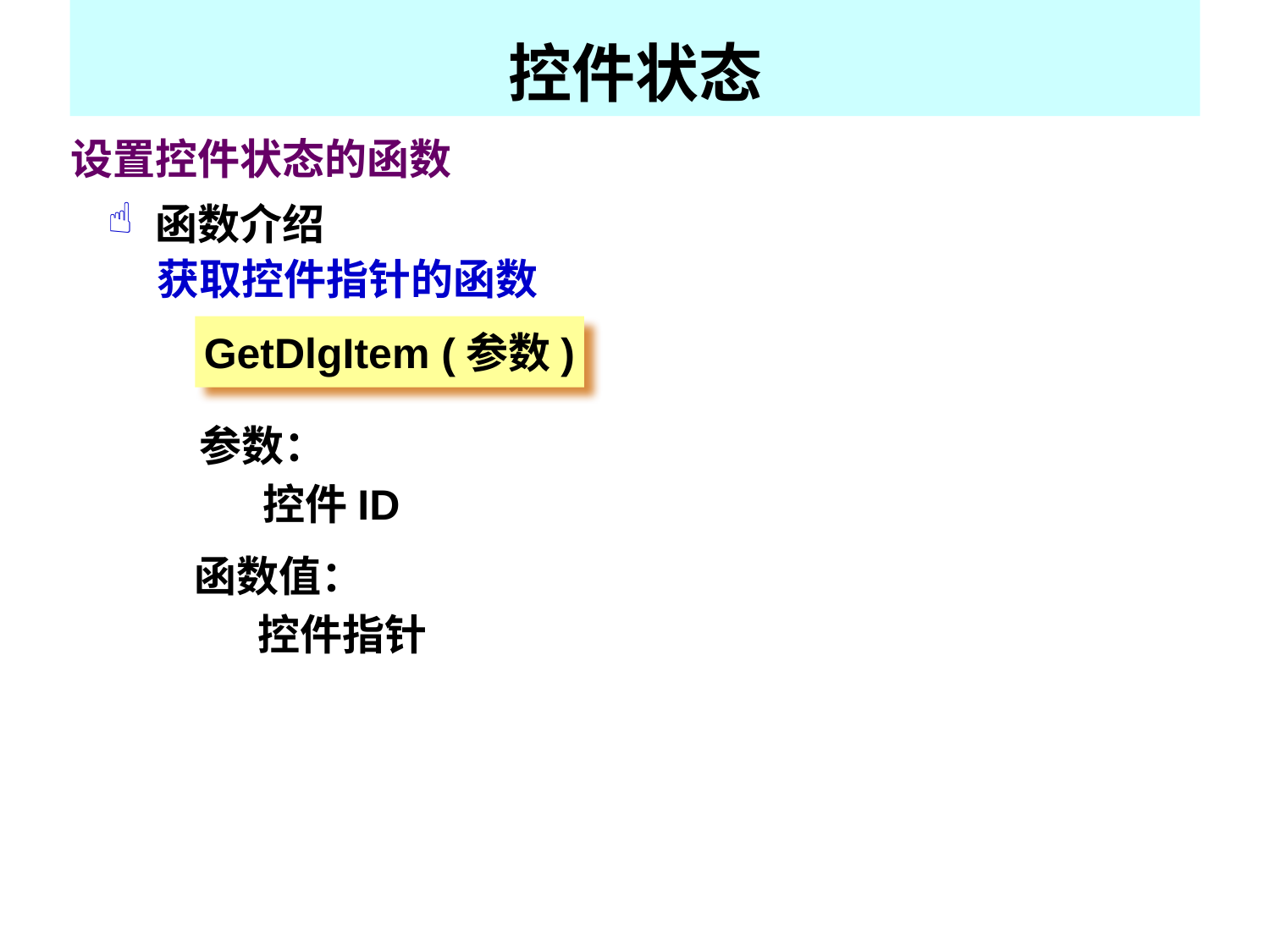

控件状态
设置控件状态的函数
函数介绍
获取控件指针的函数
GetDlgItem (参数)
参数：
控件ID
函数值：
控件指针